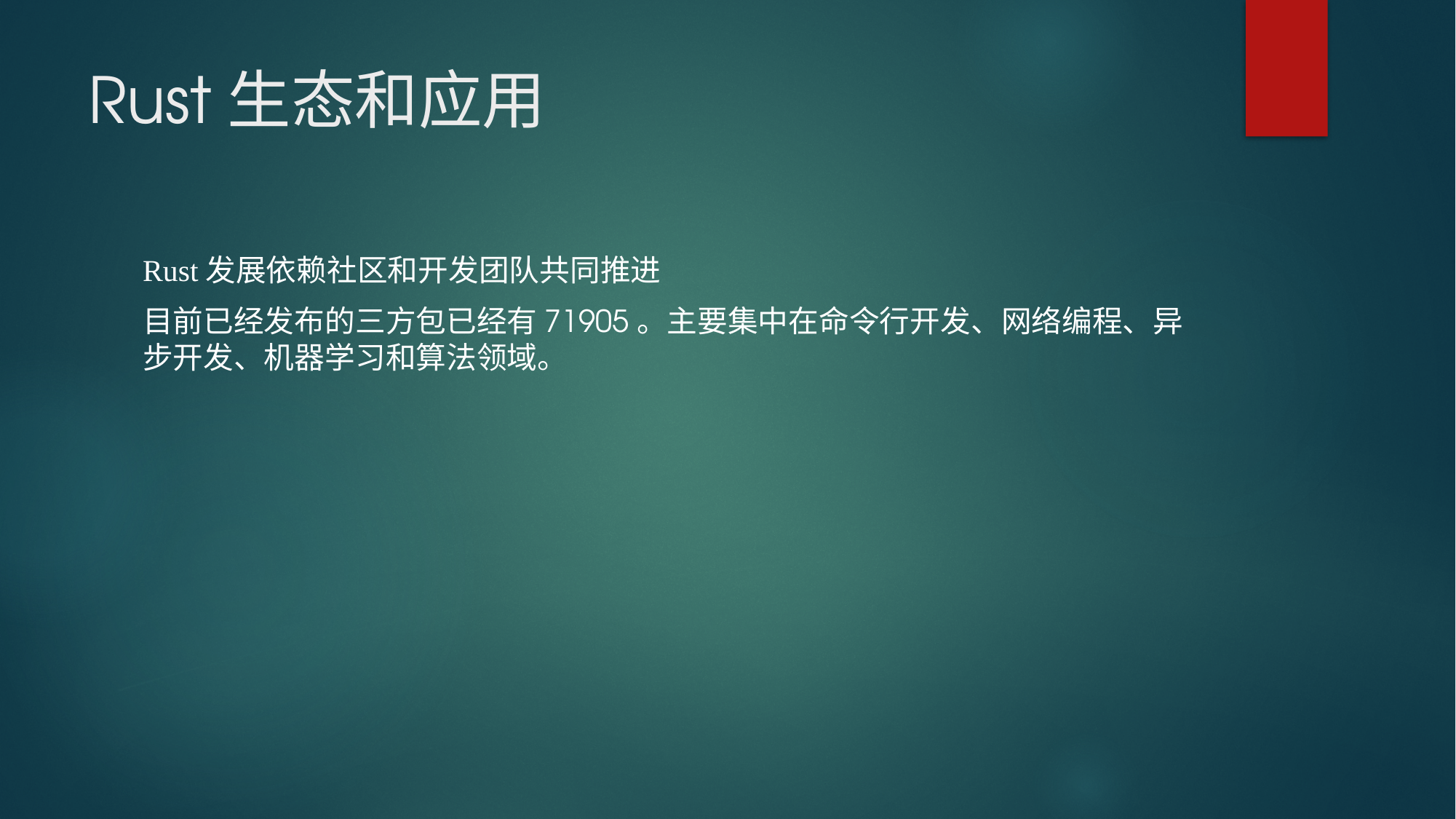

# Rust生态和应用
Rust发展依赖社区和开发团队共同推进
目前已经发布的三方包已经有71905。主要集中在命令行开发、网络编程、异步开发、机器学习和算法领域。